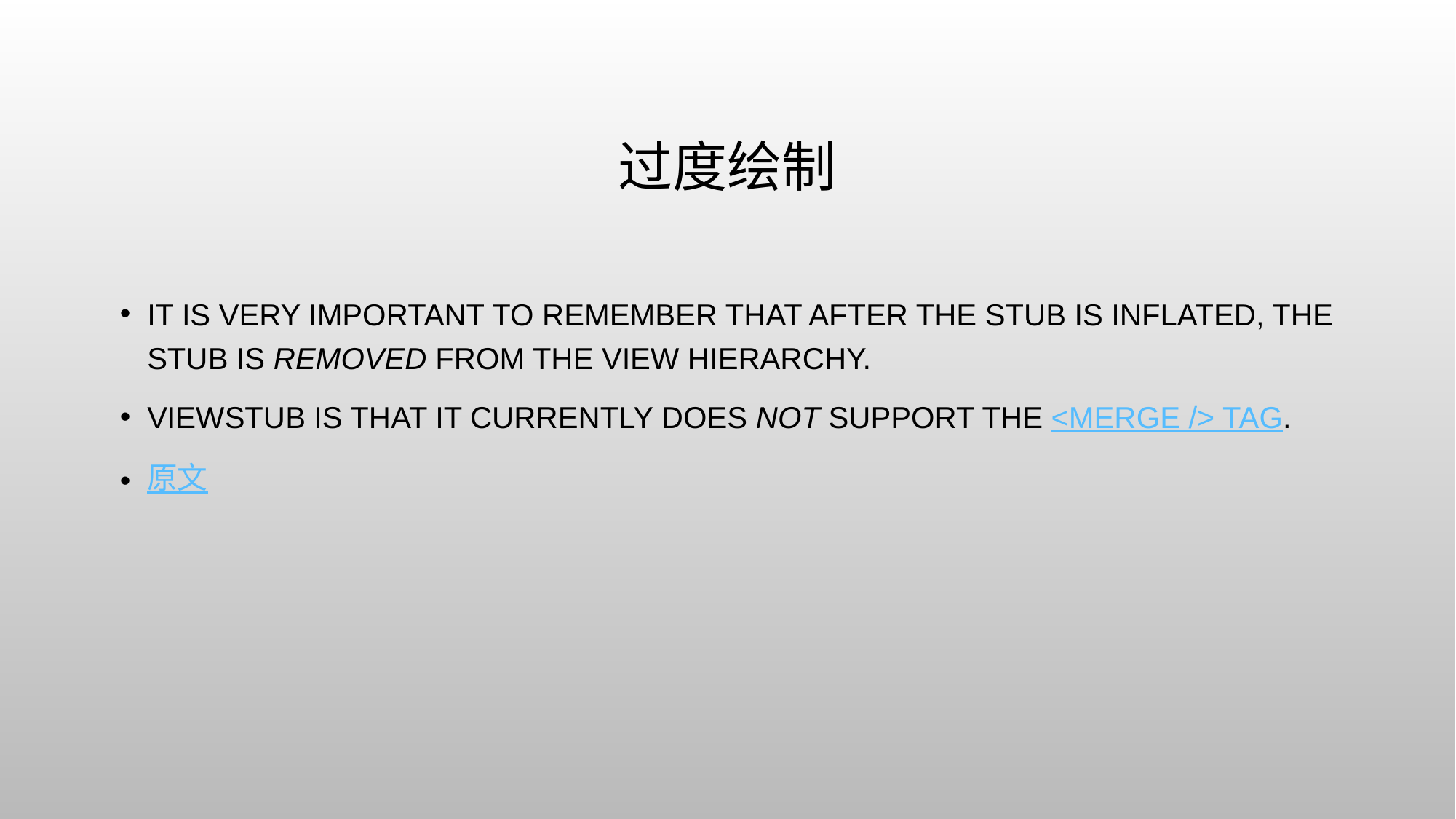

# 过度绘制
It is very important to remember that after the stub is inflated, the stub is removed from the view hierarchy.
ViewStub is that it currently does not support the <merge /> tag.
原文